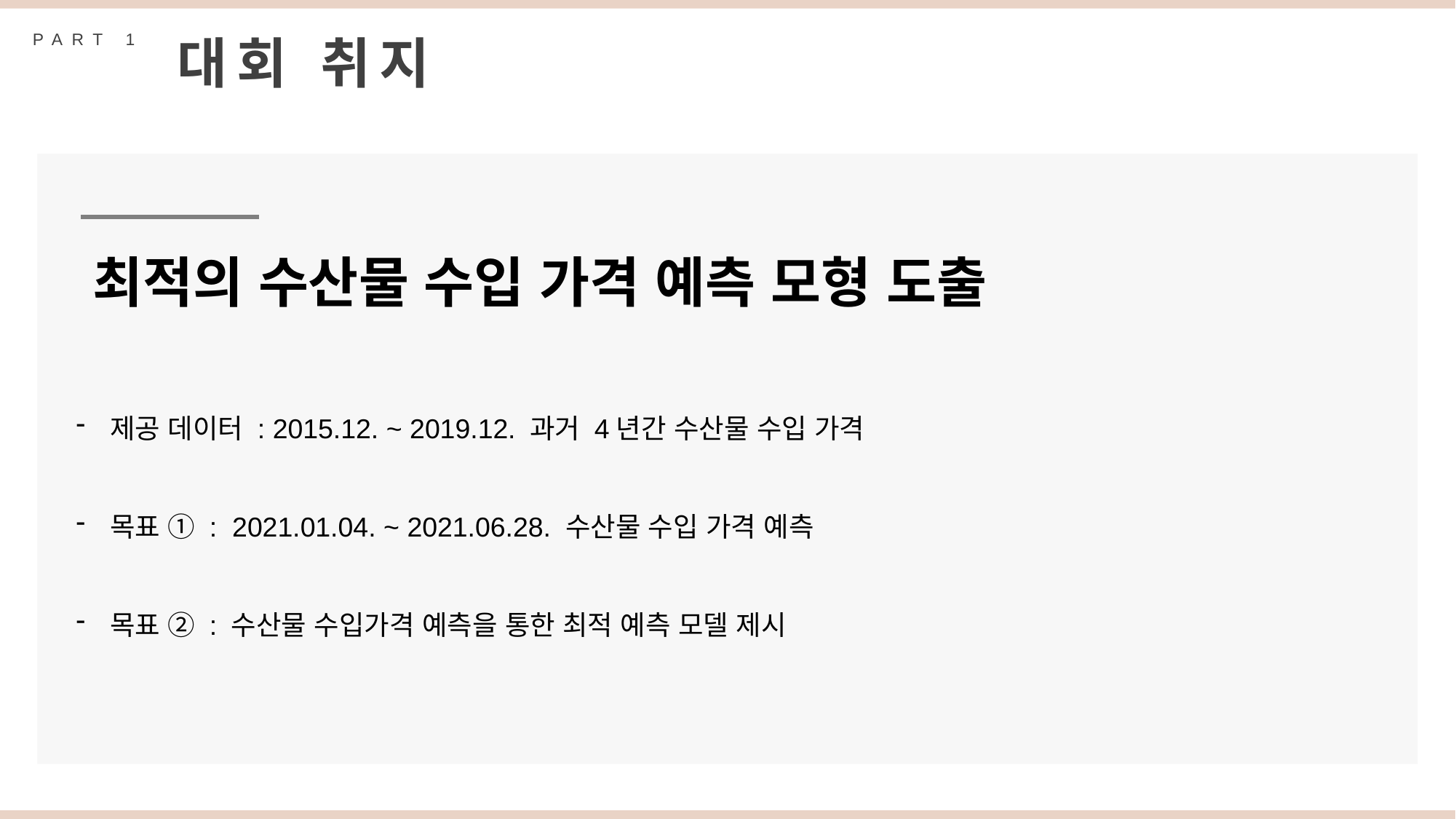

PART 1
대회 취지

최적의 수산물 수입 가격 예측 모형 도출
제공 데이터 : 2015.12. ~ 2019.12. 과거 4년간 수산물 수입 가격

목표 ① :  2021.01.04. ~ 2021.06.28. 수산물 수입 가격 예측

목표 ② : 수산물 수입가격 예측을 통한 최적 예측 모델 제시